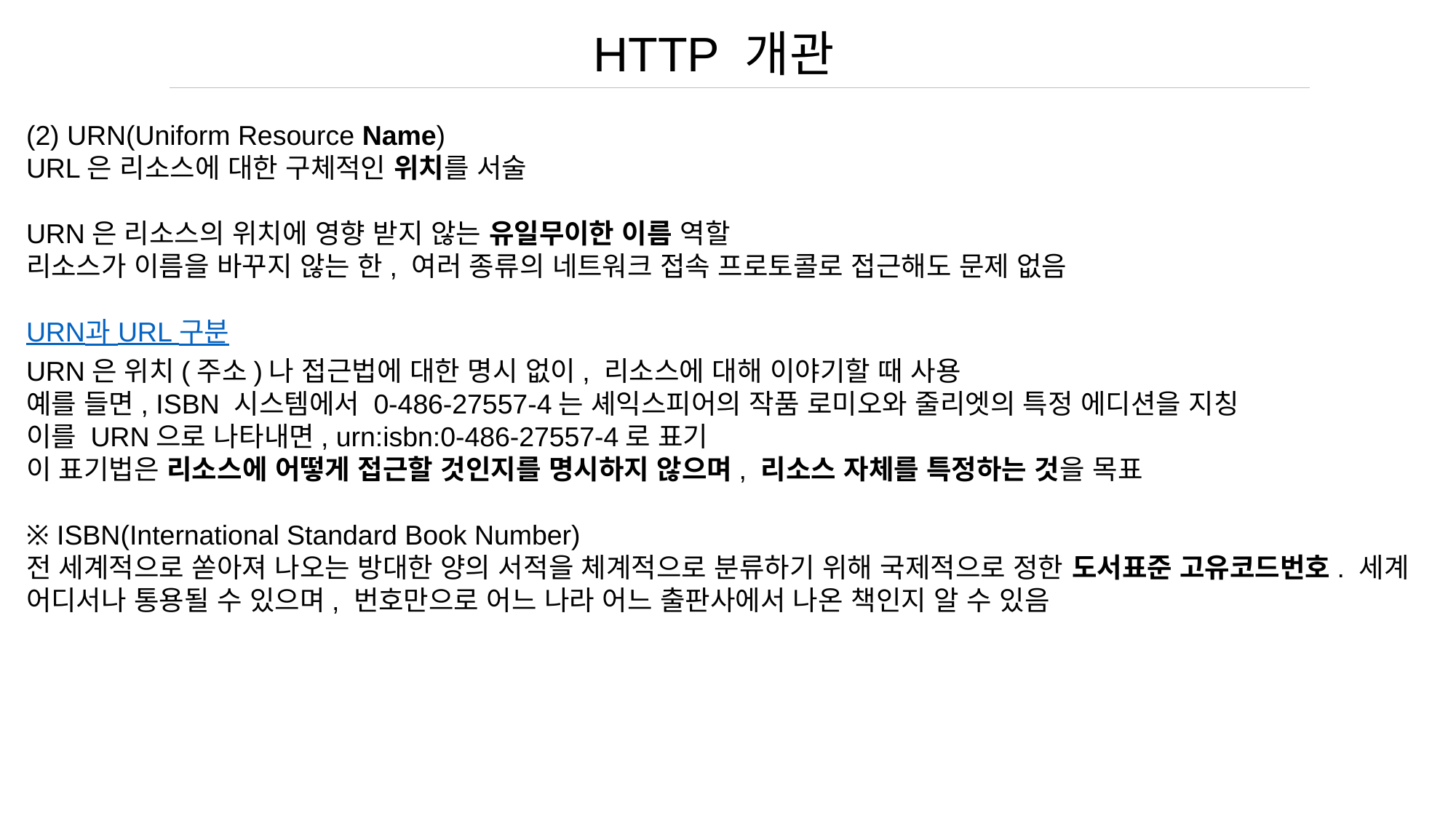

HTTP 개관
(2) URN(Uniform Resource Name)
URL은 리소스에 대한 구체적인 위치를 서술

URN은 리소스의 위치에 영향 받지 않는 유일무이한 이름 역할
리소스가 이름을 바꾸지 않는 한, 여러 종류의 네트워크 접속 프로토콜로 접근해도 문제 없음

URN과 URL 구분
URN은 위치(주소)나 접근법에 대한 명시 없이, 리소스에 대해 이야기할 때 사용
예를 들면, ISBN 시스템에서 0-486-27557-4는 셰익스피어의 작품 로미오와 줄리엣의 특정 에디션을 지칭
이를 URN으로 나타내면, urn:isbn:0-486-27557-4로 표기
이 표기법은 리소스에 어떻게 접근할 것인지를 명시하지 않으며, 리소스 자체를 특정하는 것을 목표

※ ISBN(International Standard Book Number)
전 세계적으로 쏟아져 나오는 방대한 양의 서적을 체계적으로 분류하기 위해 국제적으로 정한 도서표준 고유코드번호. 세계 어디서나 통용될 수 있으며, 번호만으로 어느 나라 어느 출판사에서 나온 책인지 알 수 있음